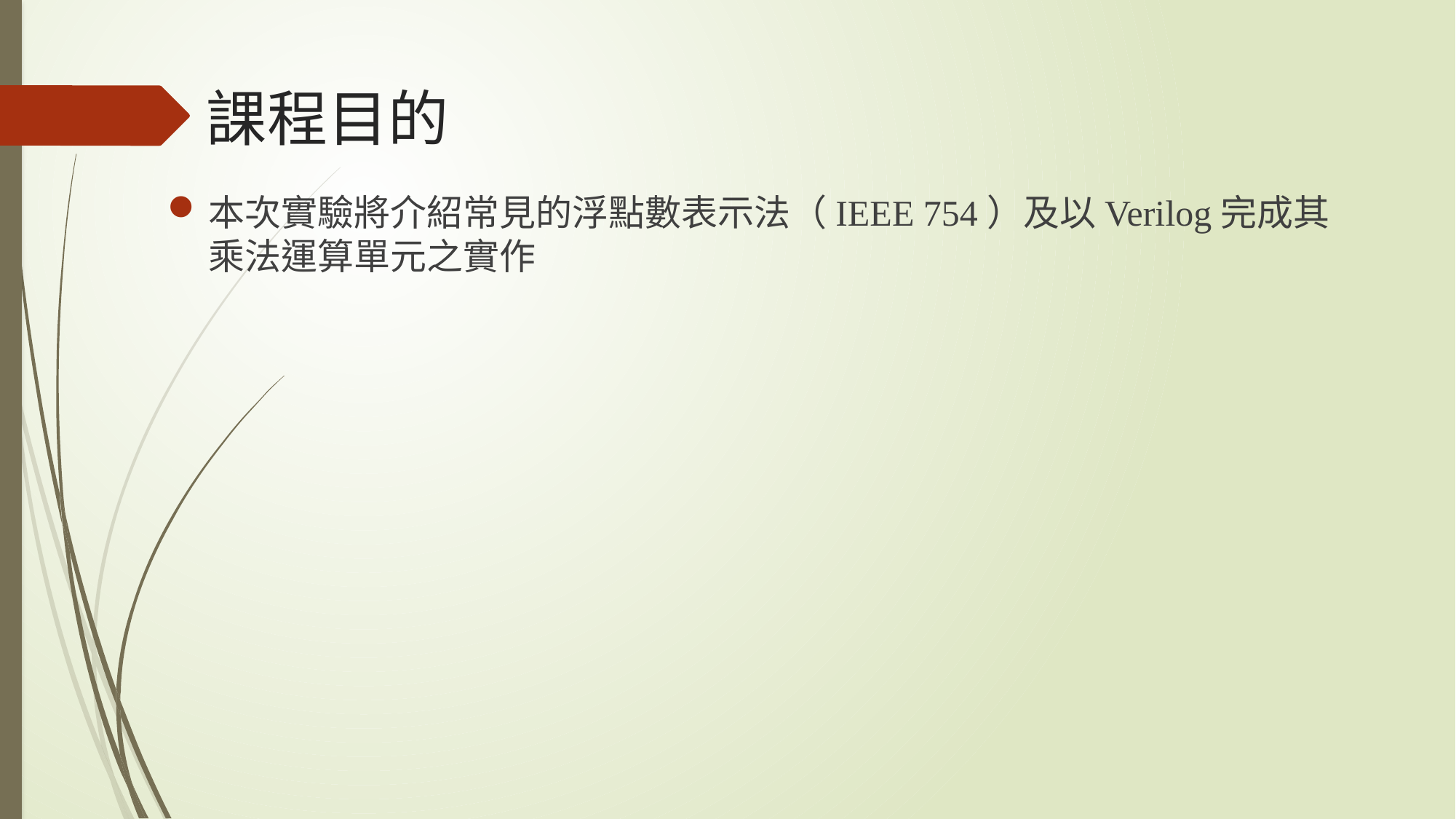

# 課程目的
本次實驗將介紹常見的浮點數表示法（IEEE 754）及以Verilog完成其乘法運算單元之實作